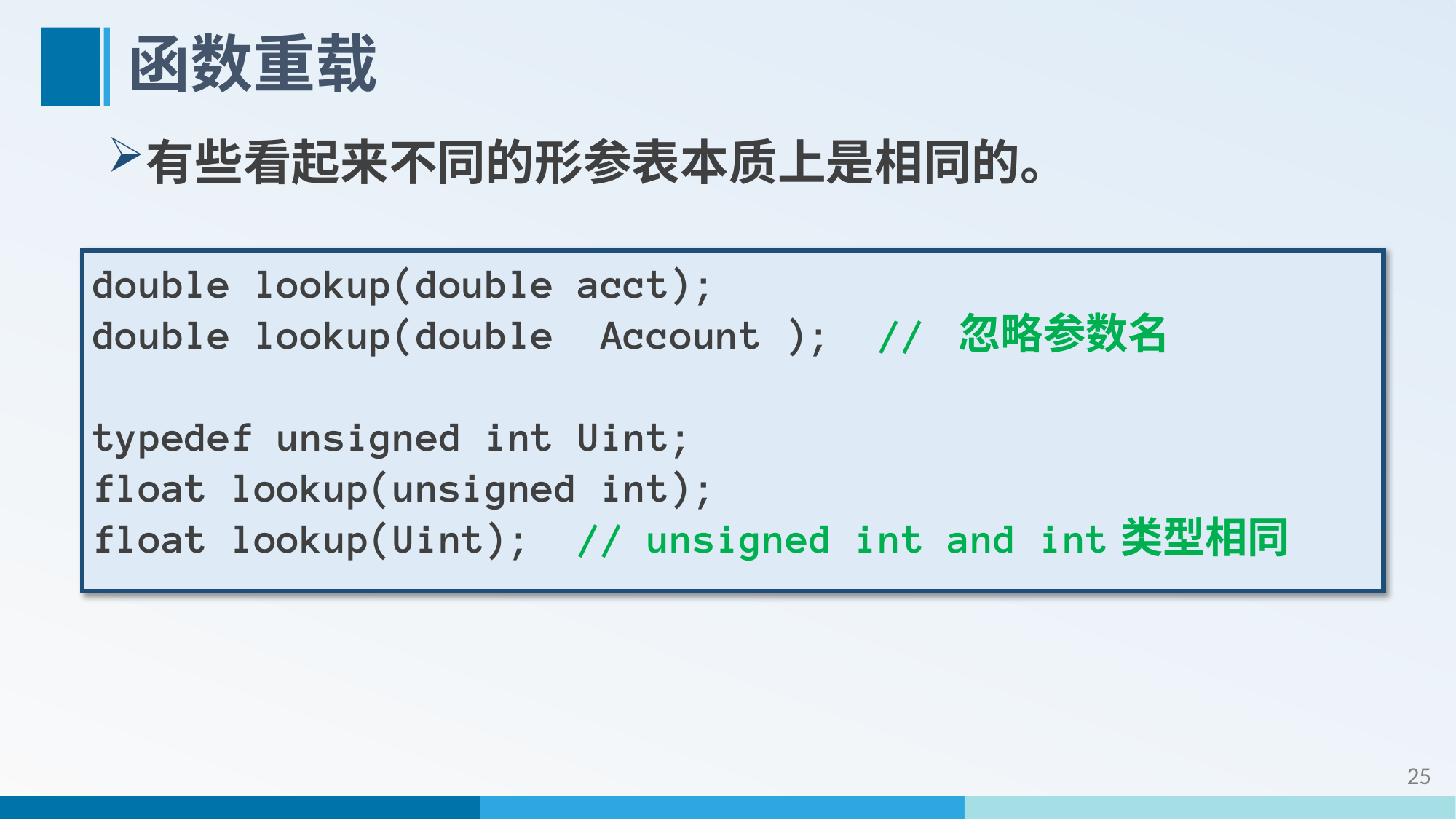

# 函数重载
有些看起来不同的形参表本质上是相同的。
double lookup(double acct);
double lookup(double  Account );  // 忽略参数名
typedef unsigned int Uint;
float lookup(unsigned int);
float lookup(Uint);  // unsigned int and int类型相同